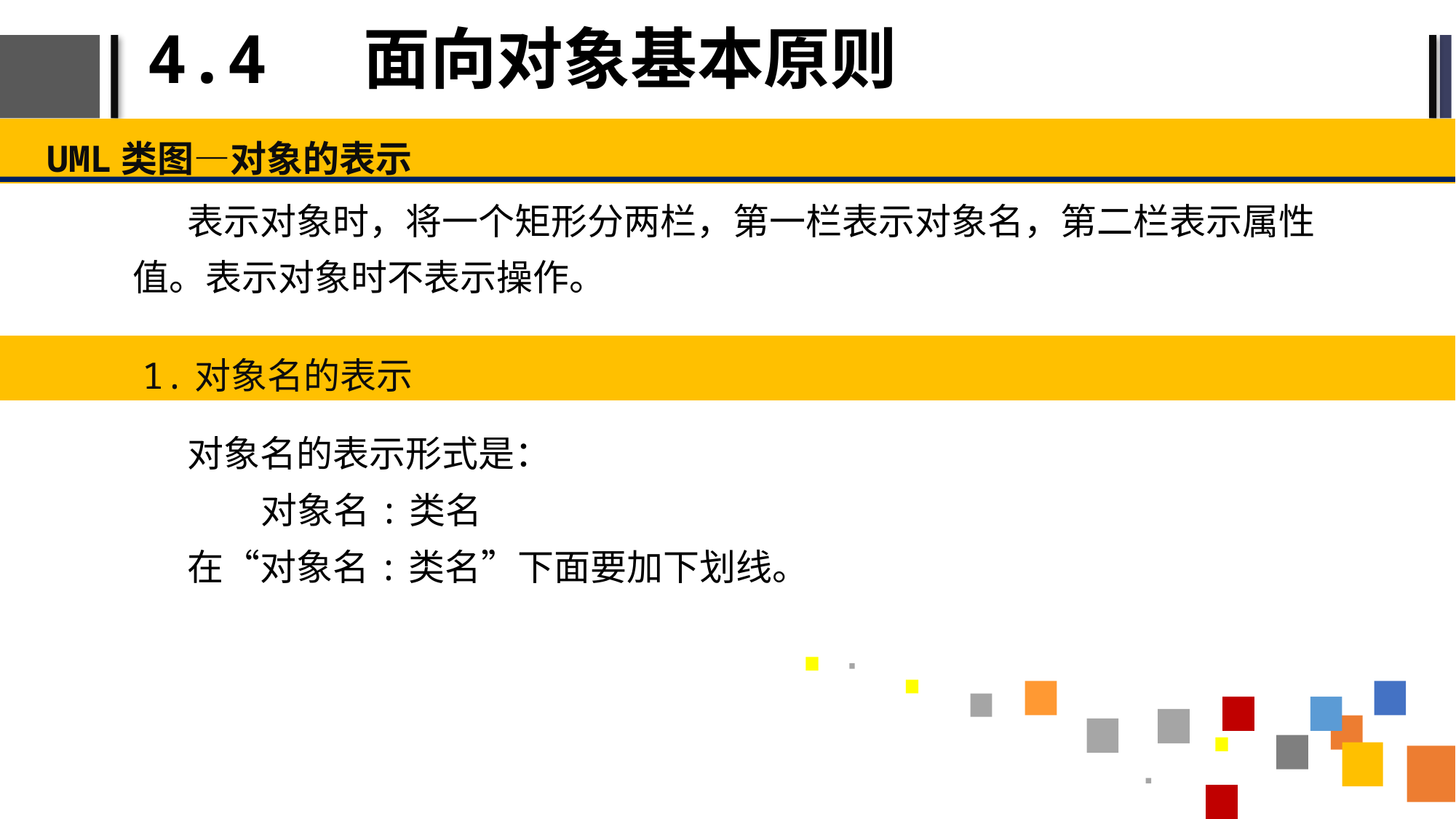

# 4.4  面向对象基本原则

UML类图—对象的表示

表示对象时，将一个矩形分两栏，第一栏表示对象名，第二栏表示属性值。表示对象时不表示操作。

1.对象名的表示
对象名的表示形式是：
对象名:类名
在“对象名:类名”下面要加下划线。